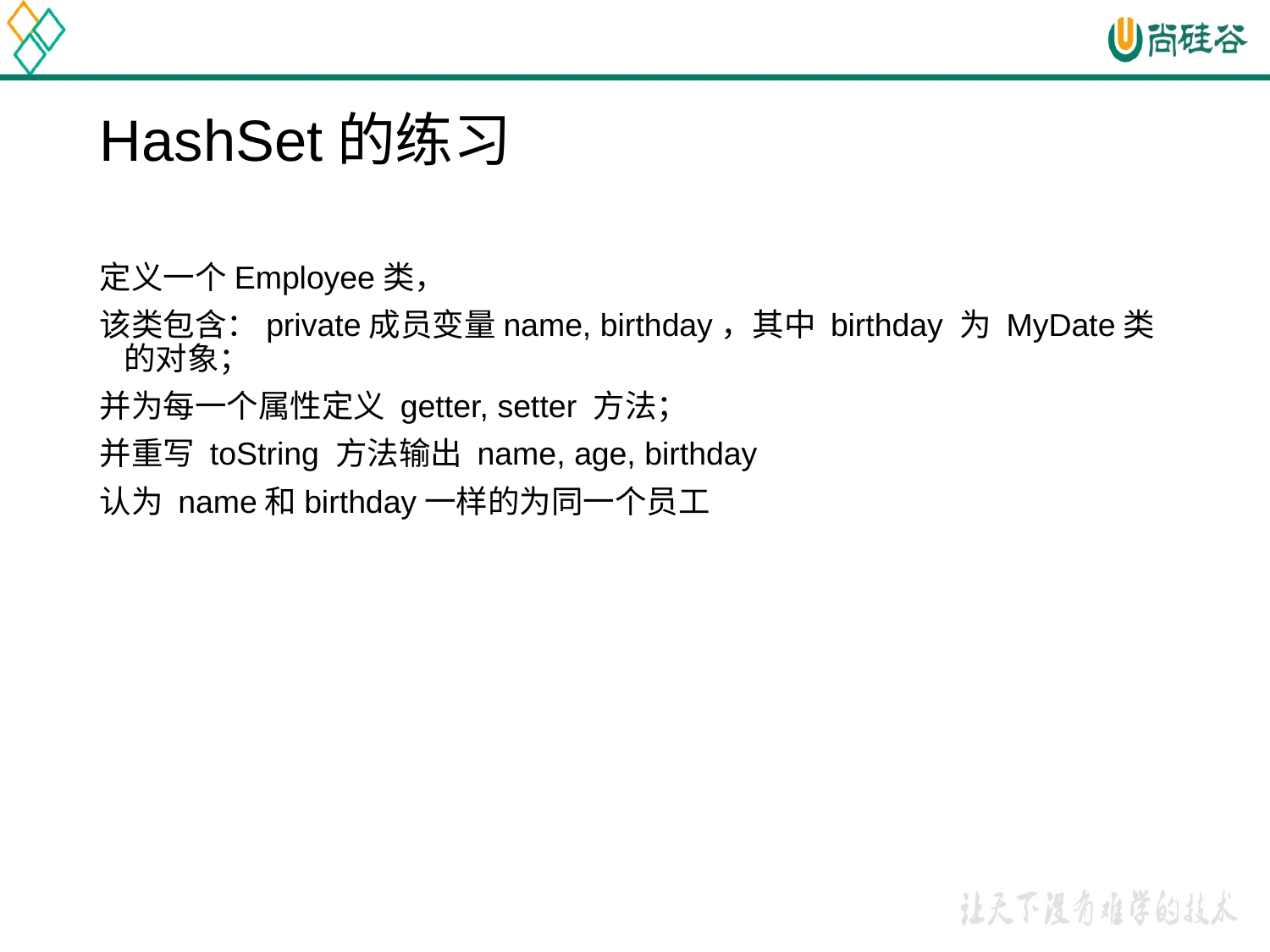

# HashSet的练习
定义一个Employee类，
该类包含：private成员变量name, birthday，其中 birthday 为 MyDate类的对象；
并为每一个属性定义 getter, setter 方法；
并重写 toString 方法输出 name, age, birthday
认为 name和birthday一样的为同一个员工